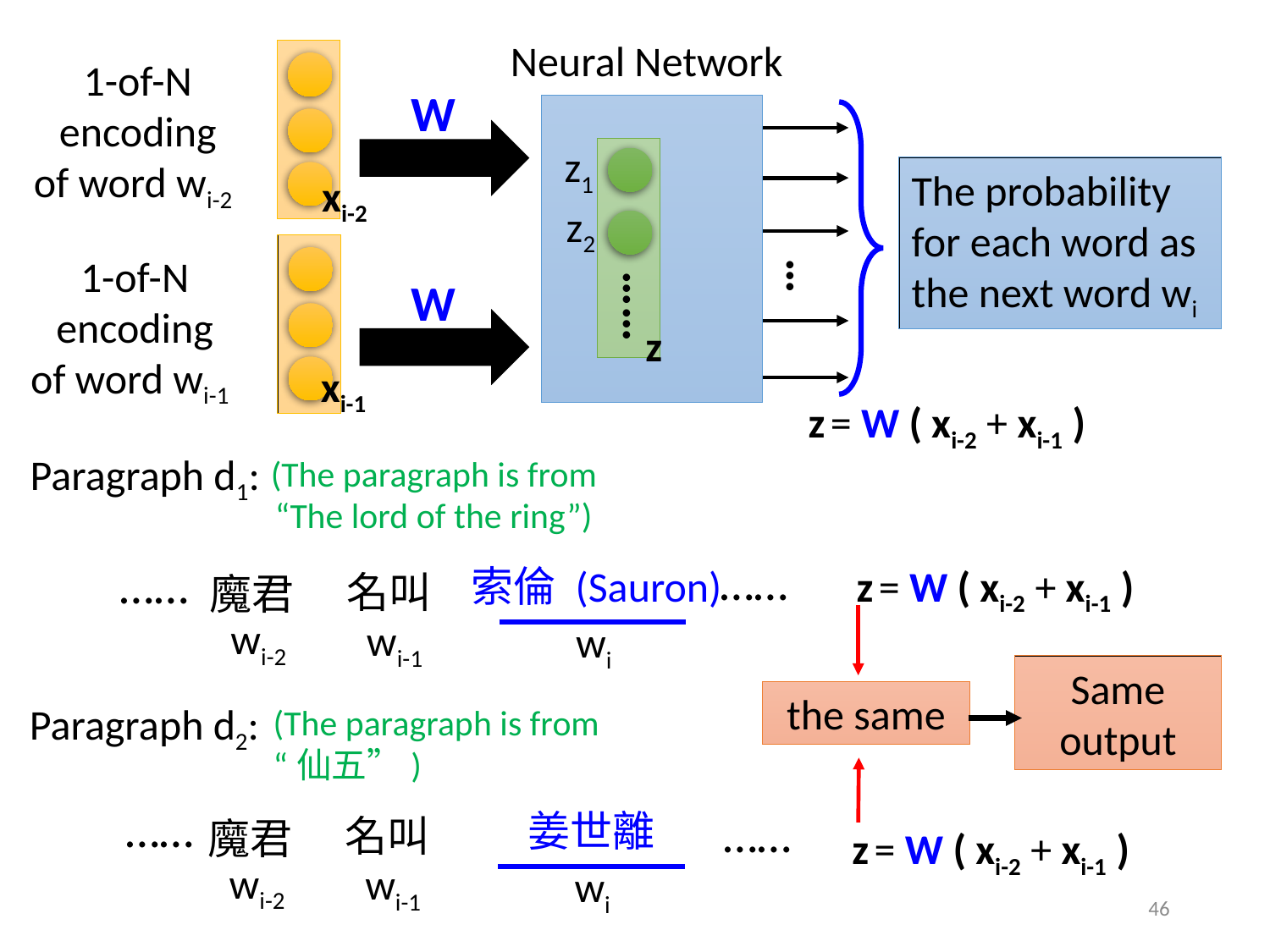

Neural Network
1-of-N encoding
of word wi-2
W

…
z1
The probability for each word as the next word wi
xi-2
z2
……

1-of-N encoding
of word wi-1
W

z
xi-1
z = W ( xi-2 + xi-1 )
Paragraph d1:
(The paragraph is from
“The lord of the ring”)
……
……
z = W ( xi-2 + xi-1 )
索倫 (Sauron)
名叫
魔君
wi-2
wi-1
wi
Same output
the same
Paragraph d2:
(The paragraph is from “仙五”)
……
……
姜世離
名叫
魔君
z = W ( xi-2 + xi-1 )
wi-2
wi-1
wi
46